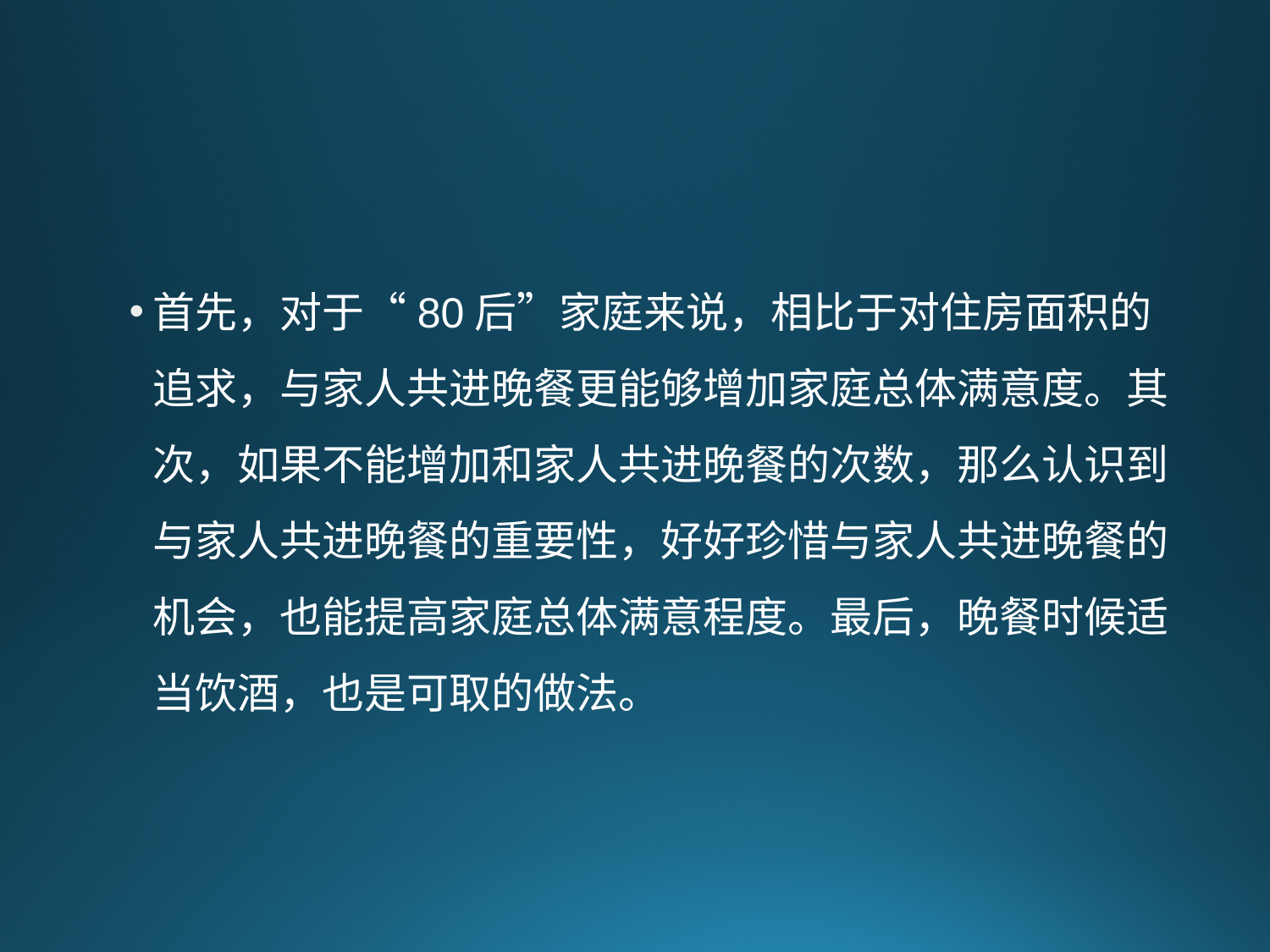

#
首先，对于“80后”家庭来说，相比于对住房面积的追求，与家人共进晚餐更能够增加家庭总体满意度。其次，如果不能增加和家人共进晚餐的次数，那么认识到与家人共进晚餐的重要性，好好珍惜与家人共进晚餐的机会，也能提高家庭总体满意程度。最后，晚餐时候适当饮酒，也是可取的做法。